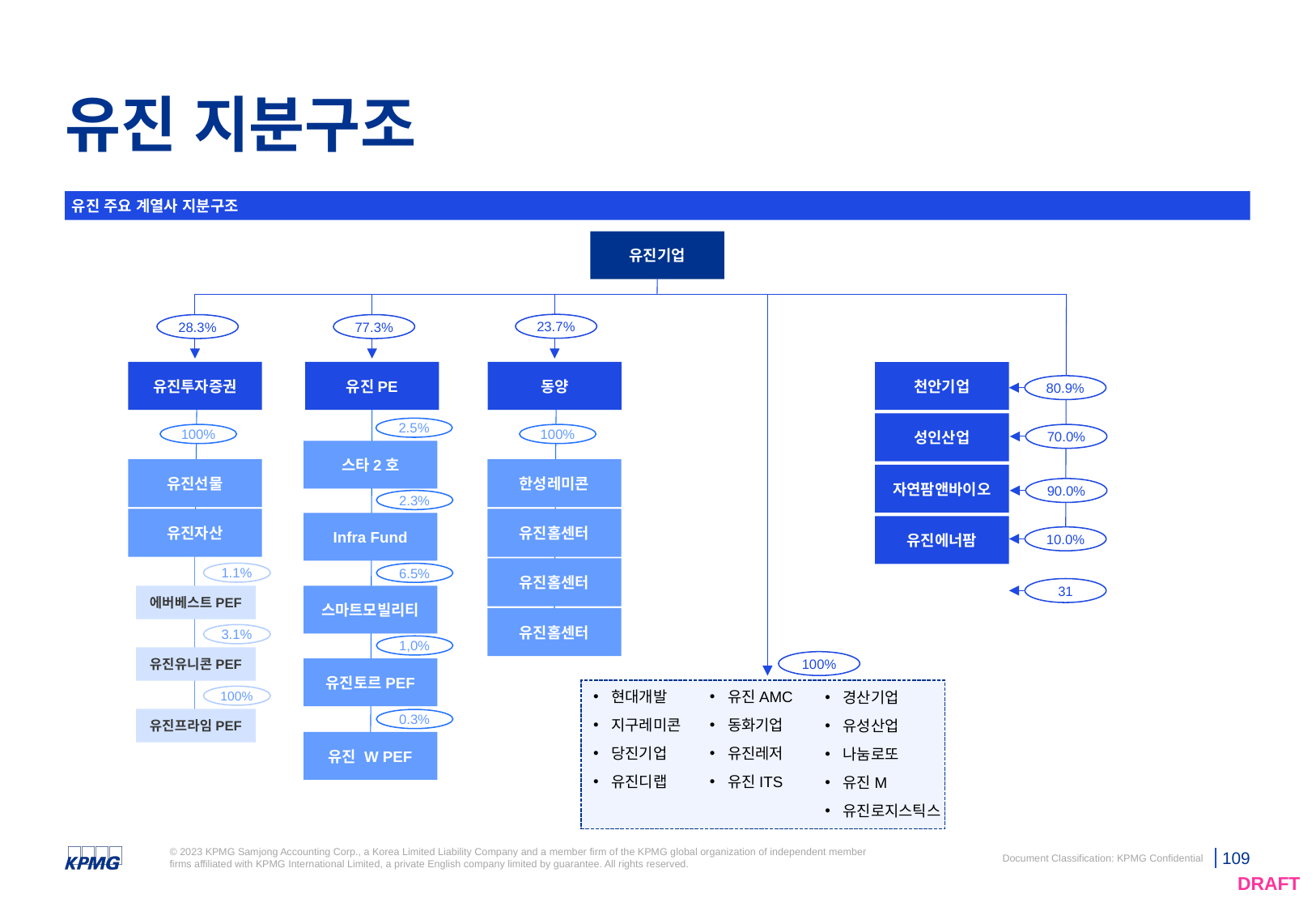

# 유진 지분구조
유진 주요 계열사 지분구조
유진기업
23.7%
28.3%
77.3%
유진투자증권
유진PE
동양
천안기업
80.9%
성인산업
2.5%
100%
100%
70.0%
스타2호
유진선물
한성레미콘
자연팜앤바이오
90.0%
2.3%
유진자산
유진홈센터
Infra Fund
유진에너팜
10.0%
유진홈센터
1.1%
6.5%
31
에버베스트PEF
스마트모빌리티
유진홈센터
3.1%
1,0%
유진유니콘PEF
100%
유진토르PEF

유진AMC
동화기업
유진레저
유진ITS
현대개발
지구레미콘
당진기업
유진디랩

경산기업
유성산업
나눔로또
유진M
유진로지스틱스
100%
유진프라임PEF
0.3%
유진 W PEF